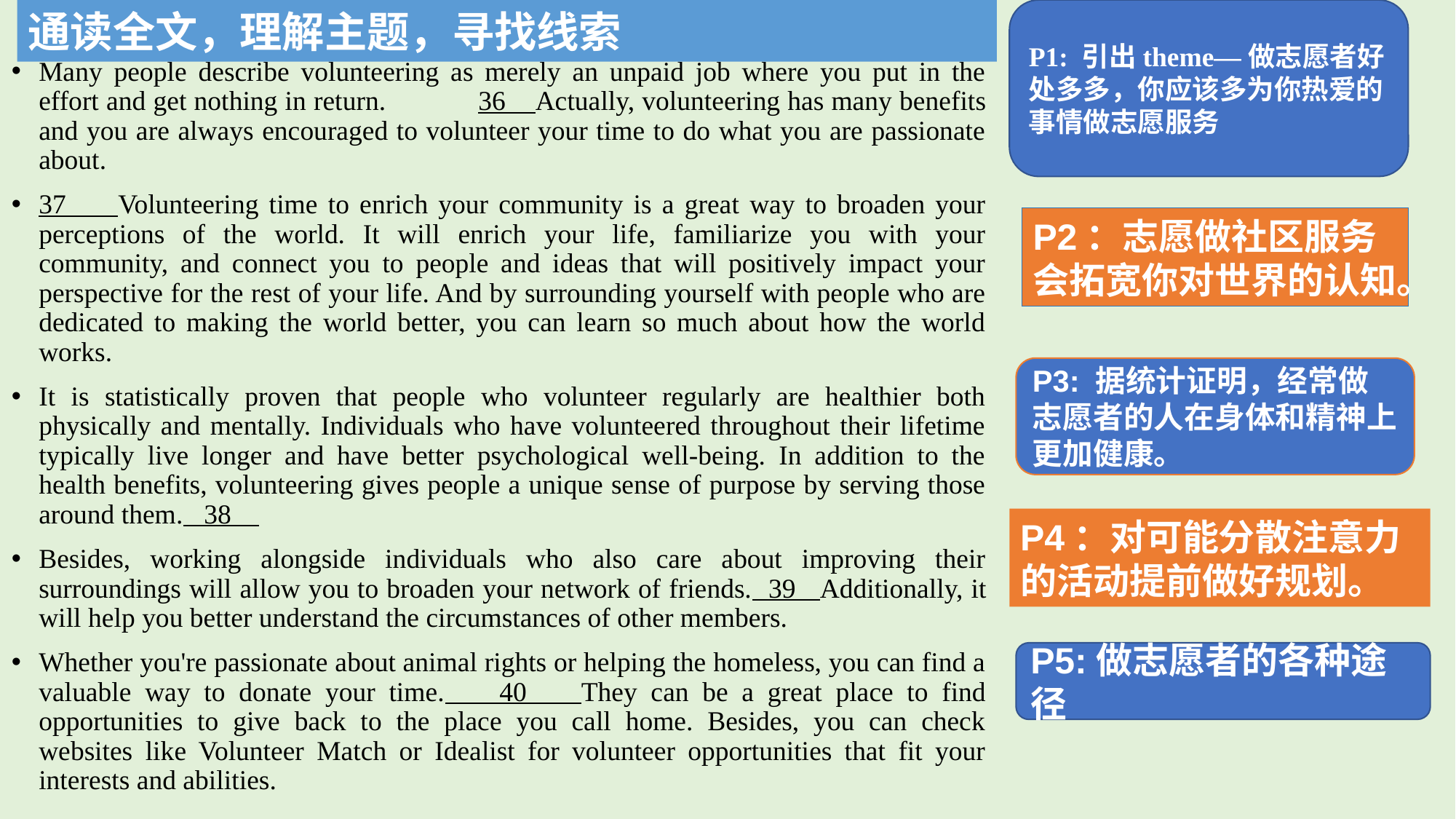

通读全文，理解主题，寻找线索
P1: 引出theme—做志愿者好处多多，你应该多为你热爱的事情做志愿服务
Many people describe volunteering as merely an unpaid job where you put in the effort and get nothing in return.	36    Actually, volunteering has many benefits and you are always encouraged to volunteer your time to do what you are passionate about.
37     Volunteering time to enrich your community is a great way to broaden your perceptions of the world. It will enrich your life, familiarize you with your community, and connect you to people and ideas that will positively impact your perspective for the rest of your life. And by surrounding yourself with people who are dedicated to making the world better, you can learn so much about how the world works.
It is statistically proven that people who volunteer regularly are healthier both physically and mentally. Individuals who have volunteered throughout their lifetime typically live longer and have better psychological well-being. In addition to the health benefits, volunteering gives people a unique sense of purpose by serving those around them.   38
Besides, working alongside individuals who also care about improving their surroundings will allow you to broaden your network of friends.  39   Additionally, it will help you better understand the circumstances of other members.
Whether you're passionate about animal rights or helping the homeless, you can find a valuable way to donate your time.    40    They can be a great place to find opportunities to give back to the place you call home. Besides, you can check websites like Volunteer Match or Idealist for volunteer opportunities that fit your interests and abilities.

P2：志愿做社区服务会拓宽你对世界的认知。
P3: 据统计证明，经常做志愿者的人在身体和精神上更加健康。
P4：对可能分散注意力的活动提前做好规划。
P5:做志愿者的各种途径